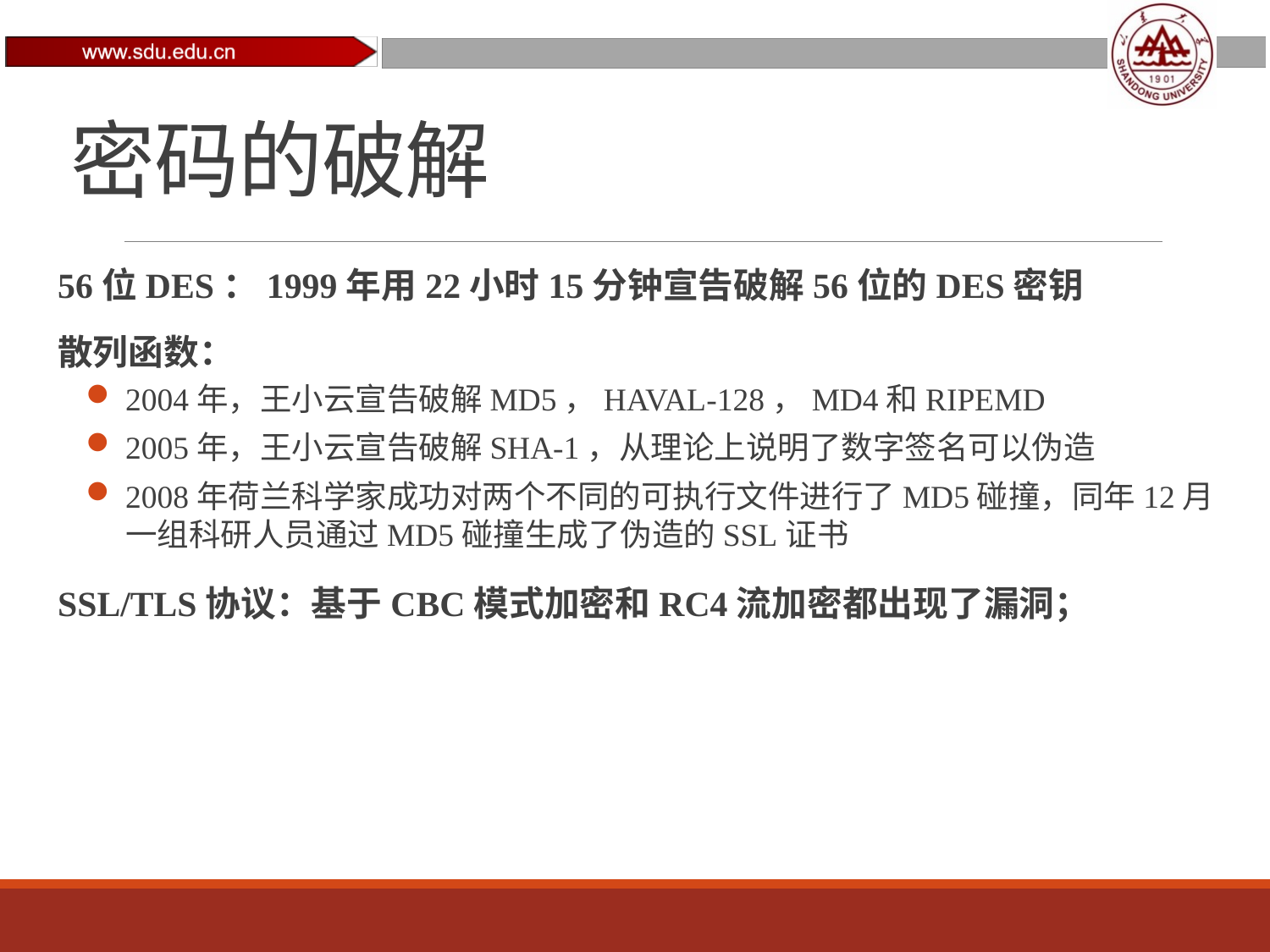

# 密码的破解
56位DES：1999年用22小时15分钟宣告破解56位的DES密钥
散列函数：
2004年，王小云宣告破解MD5，HAVAL-128，MD4和RIPEMD
2005年，王小云宣告破解SHA-1，从理论上说明了数字签名可以伪造
2008年荷兰科学家成功对两个不同的可执行文件进行了MD5碰撞，同年12月一组科研人员通过MD5碰撞生成了伪造的SSL证书
SSL/TLS协议：基于CBC模式加密和RC4流加密都出现了漏洞；